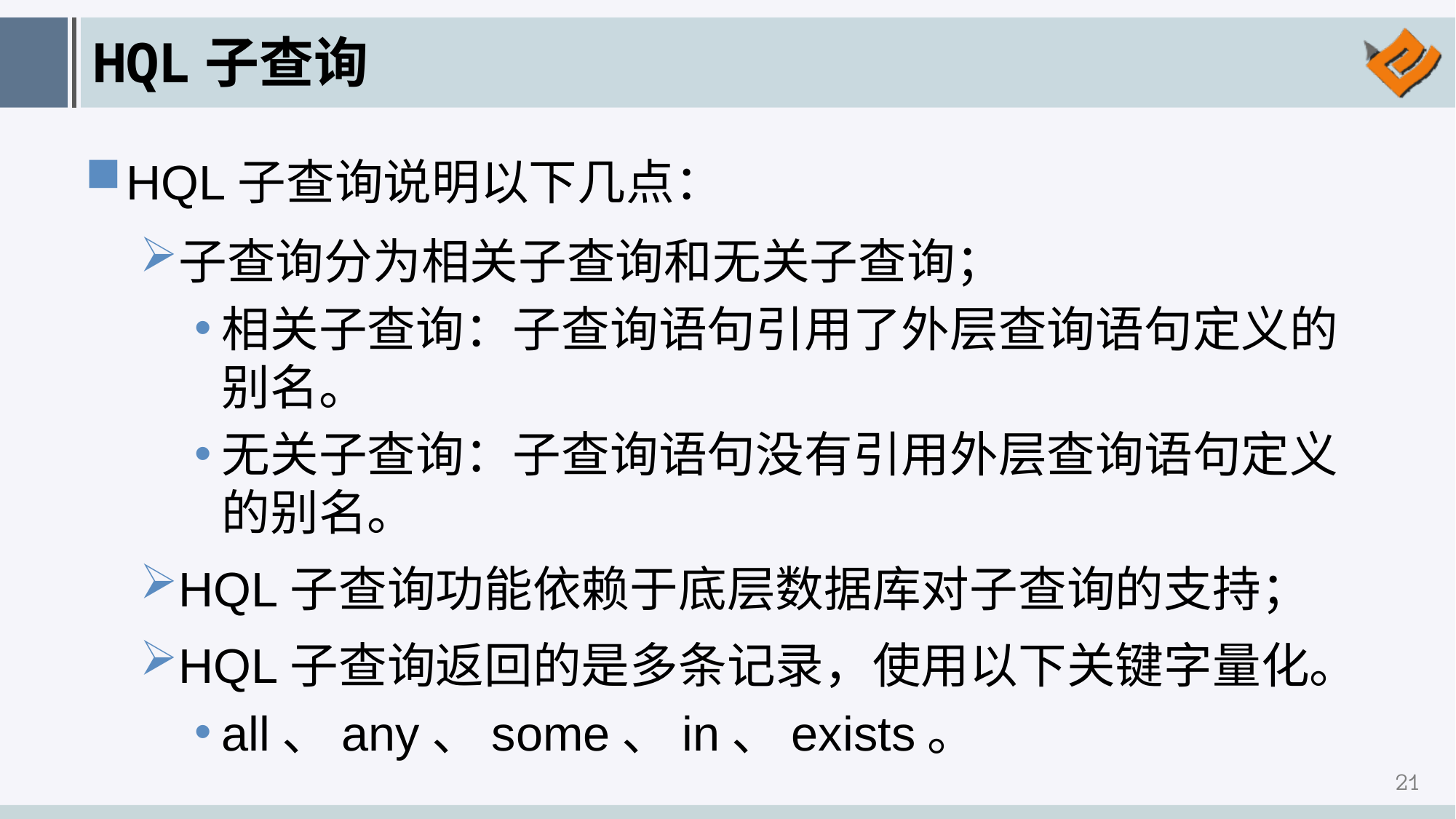

# HQL子查询
HQL子查询说明以下几点：
子查询分为相关子查询和无关子查询；
相关子查询：子查询语句引用了外层查询语句定义的别名。
无关子查询：子查询语句没有引用外层查询语句定义的别名。
HQL子查询功能依赖于底层数据库对子查询的支持；
HQL子查询返回的是多条记录，使用以下关键字量化。
all、any、some、in、exists。